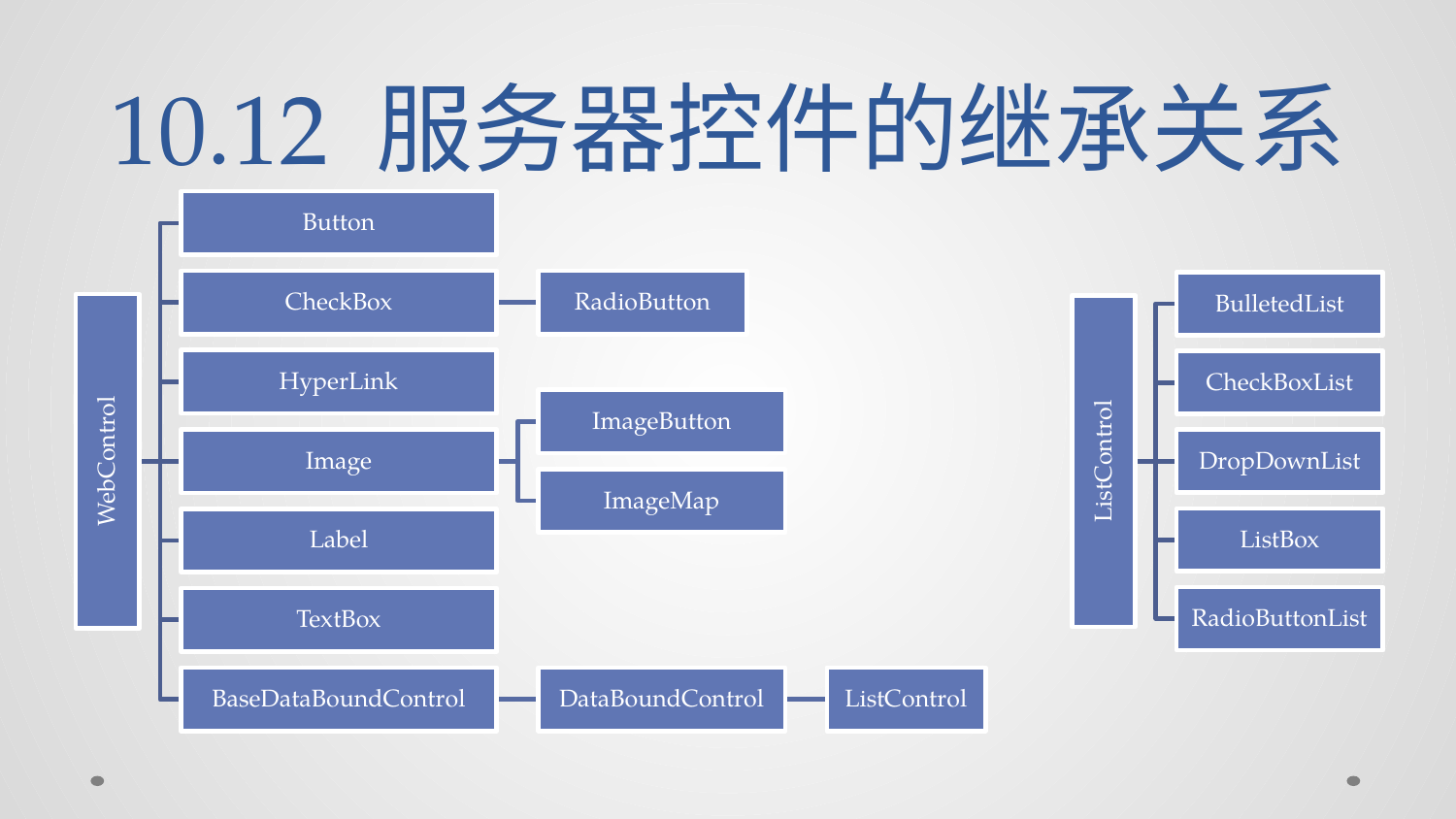

# 10.12 服务器控件的继承关系

WebControl
Button
CheckBox
RadioButton
HyperLink
Image
ImageButton
ImageMap
Label
TextBox
BaseDataBoundControl
DataBoundControl
ListControl

ListControl
BulletedList
CheckBoxList
DropDownList
ListBox
RadioButtonList